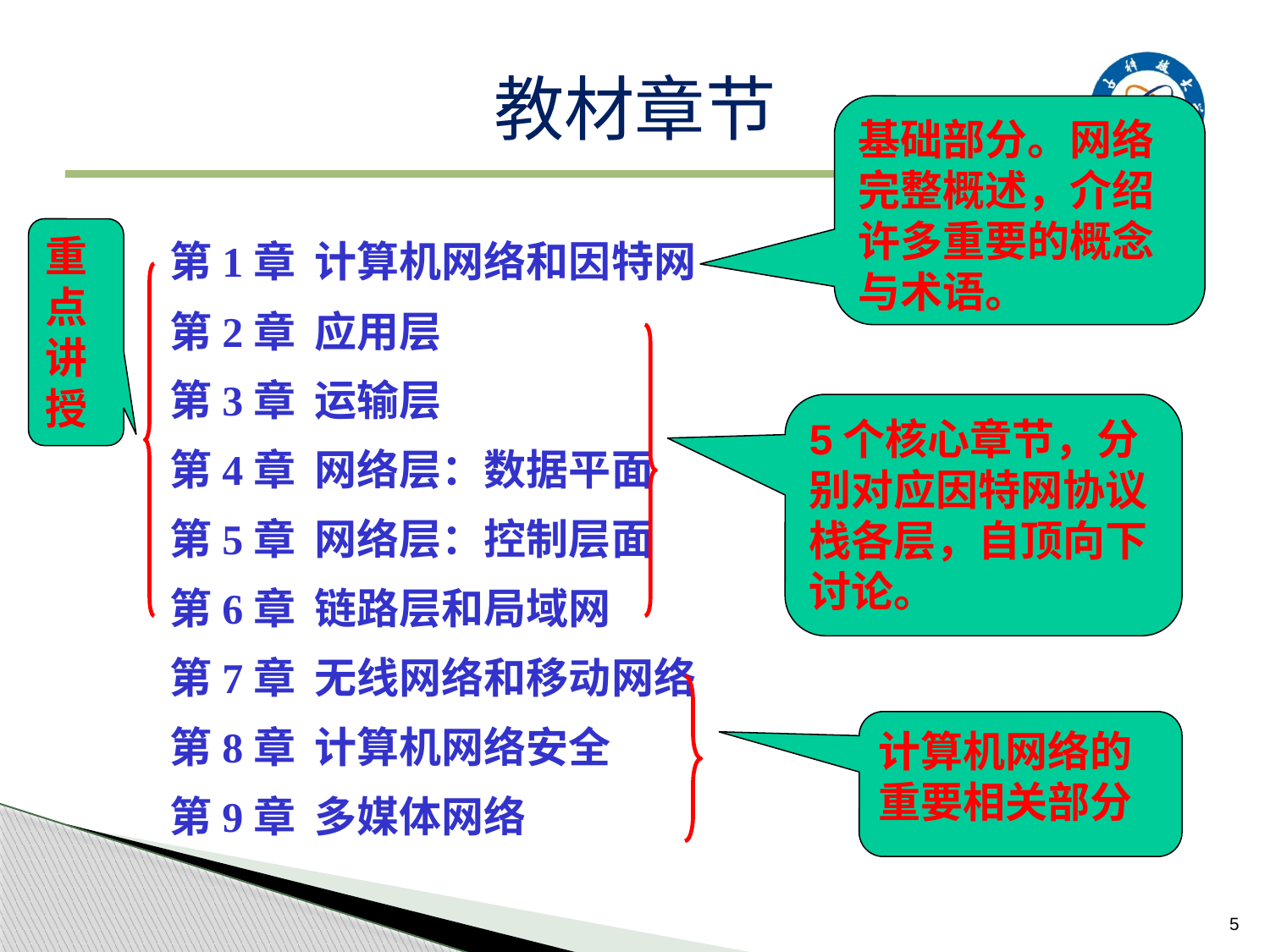

# 教材章节
基础部分。网络完整概述，介绍许多重要的概念与术语。
重点讲授
第1章  计算机网络和因特网
第2章  应用层
第3章  运输层
第4章  网络层：数据平面
第5章  网络层：控制层面
第6章  链路层和局域网
第7章  无线网络和移动网络
第8章  计算机网络安全
第9章  多媒体网络

5个核心章节，分别对应因特网协议栈各层，自顶向下讨论。

计算机网络的重要相关部分
5